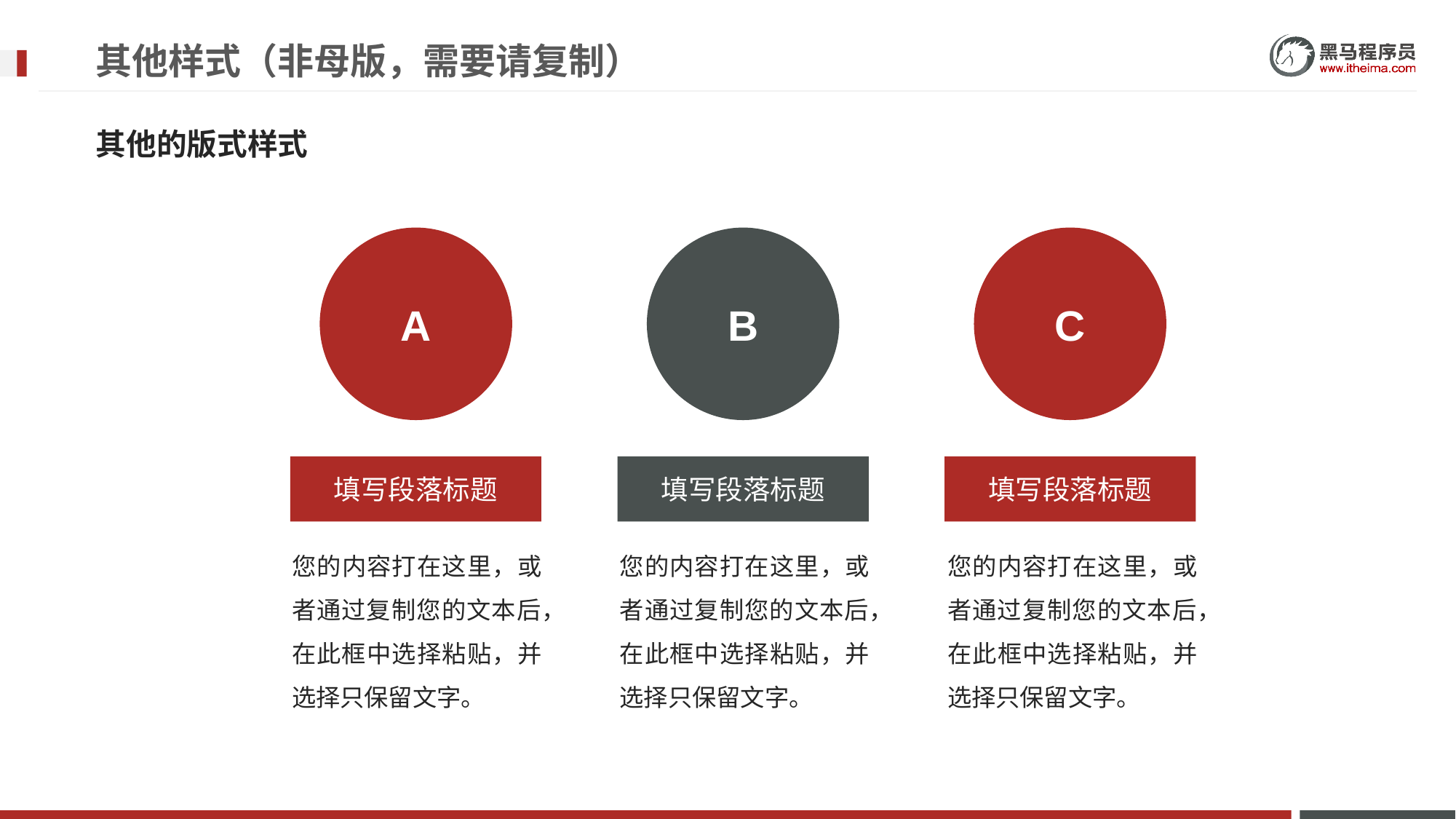

# 其他样式（非母版，需要请复制）
其他的版式样式
A
B
C
填写段落标题
填写段落标题
填写段落标题
您的内容打在这里，或者通过复制您的文本后，在此框中选择粘贴，并选择只保留文字。
您的内容打在这里，或者通过复制您的文本后，在此框中选择粘贴，并选择只保留文字。
您的内容打在这里，或者通过复制您的文本后，在此框中选择粘贴，并选择只保留文字。